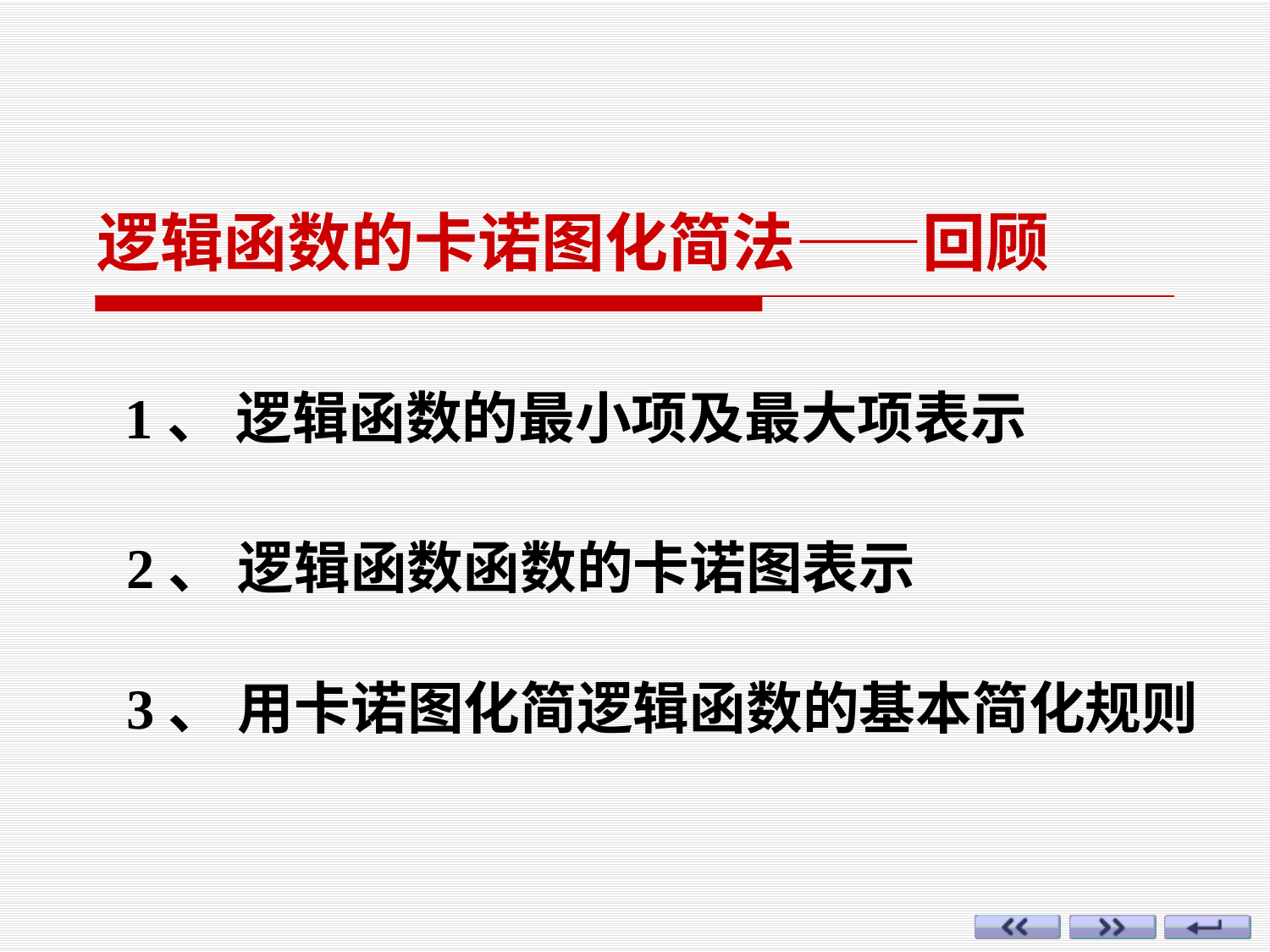

逻辑函数的卡诺图化简法——回顾
1、 逻辑函数的最小项及最大项表示
2、 逻辑函数函数的卡诺图表示

3、 用卡诺图化简逻辑函数的基本简化规则